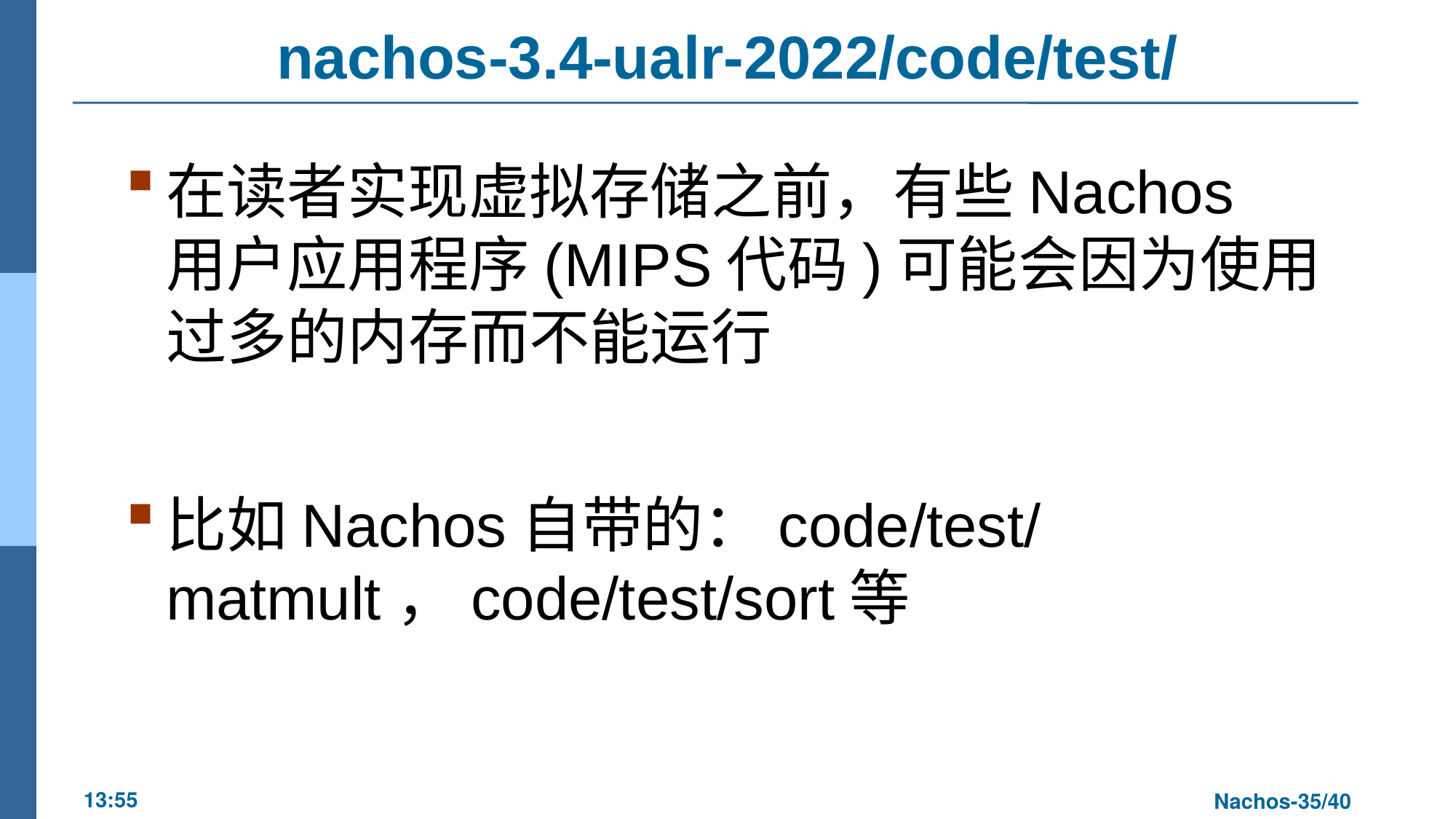

# nachos-3.4-ualr-2022/code/test/
在读者实现虚拟存储之前，有些Nachos 用户应用程序(MIPS代码)可能会因为使用过多的内存而不能运行

比如Nachos自带的：code/test/matmult，code/test/sort等